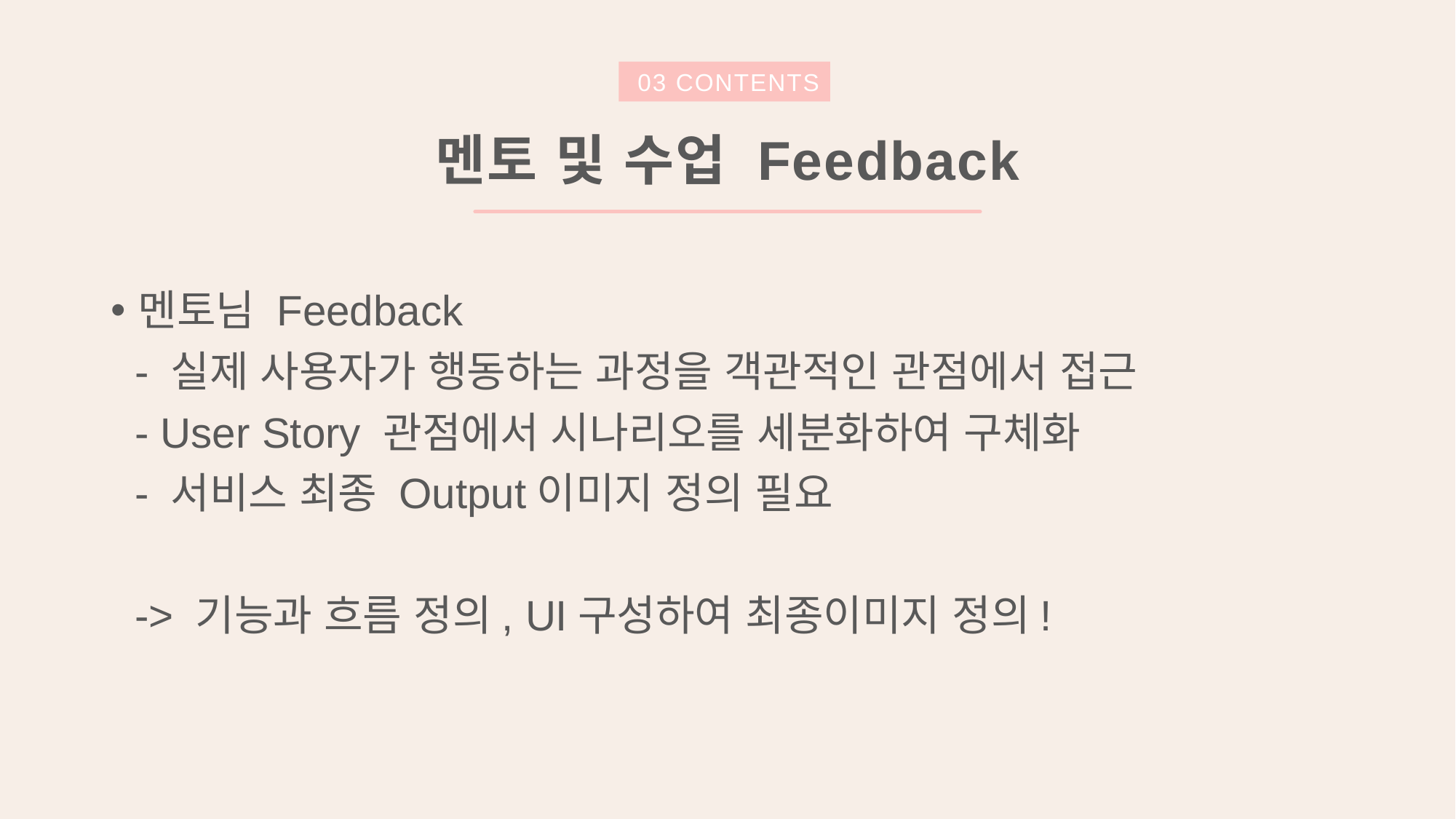

03 CONTENTS
멘토 및 수업 Feedback

멘토님 Feedback
  - 실제 사용자가 행동하는 과정을 객관적인 관점에서 접근
  - User Story 관점에서 시나리오를 세분화하여 구체화
  - 서비스 최종 Output이미지 정의 필요

  -> 기능과 흐름 정의, UI구성하여 최종이미지 정의!